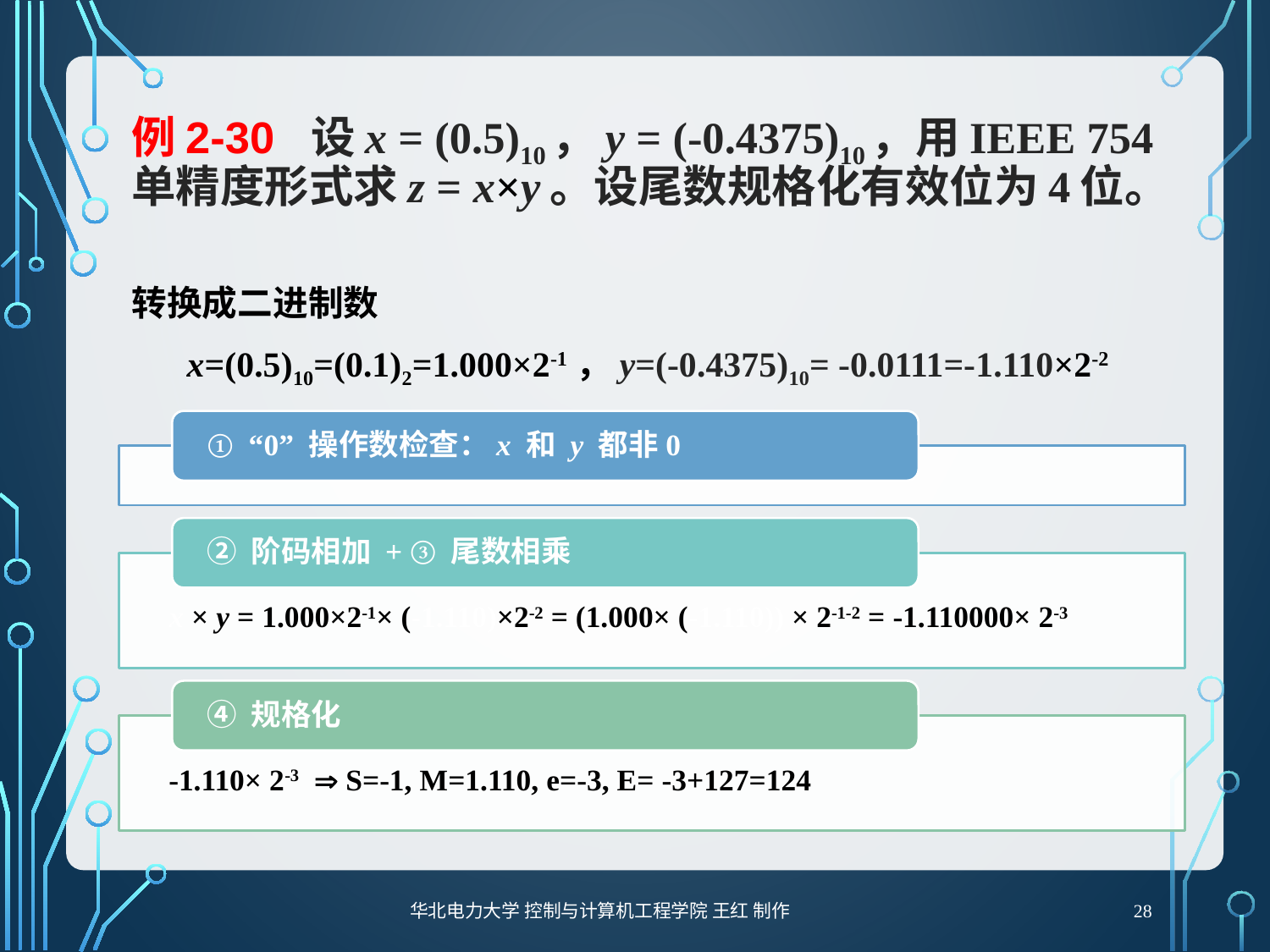

# 例2-30 设x = (0.5)10，y = (-0.4375)10，用IEEE 754单精度形式求z = x×y。设尾数规格化有效位为4位。
转换成二进制数
x=(0.5)10=(0.1)2=1.000×2-1，y=(-0.4375)10= -0.0111=-1.110×2-2

①  “0” 操作数检查：x 和 y 都非0
x × y = 1.000×2-1× (-1.110)×2-2 = (1.000× (-1.110)) × 2-1-2 = -1.110000× 2-3
② 阶码相加 + ③ 尾数相乘
-1.110× 2-3  ⇒ S=-1, M=1.110, e=-3, E= -3+127=124
④ 规格化
28
华北电力大学 控制与计算机工程学院 王红 制作